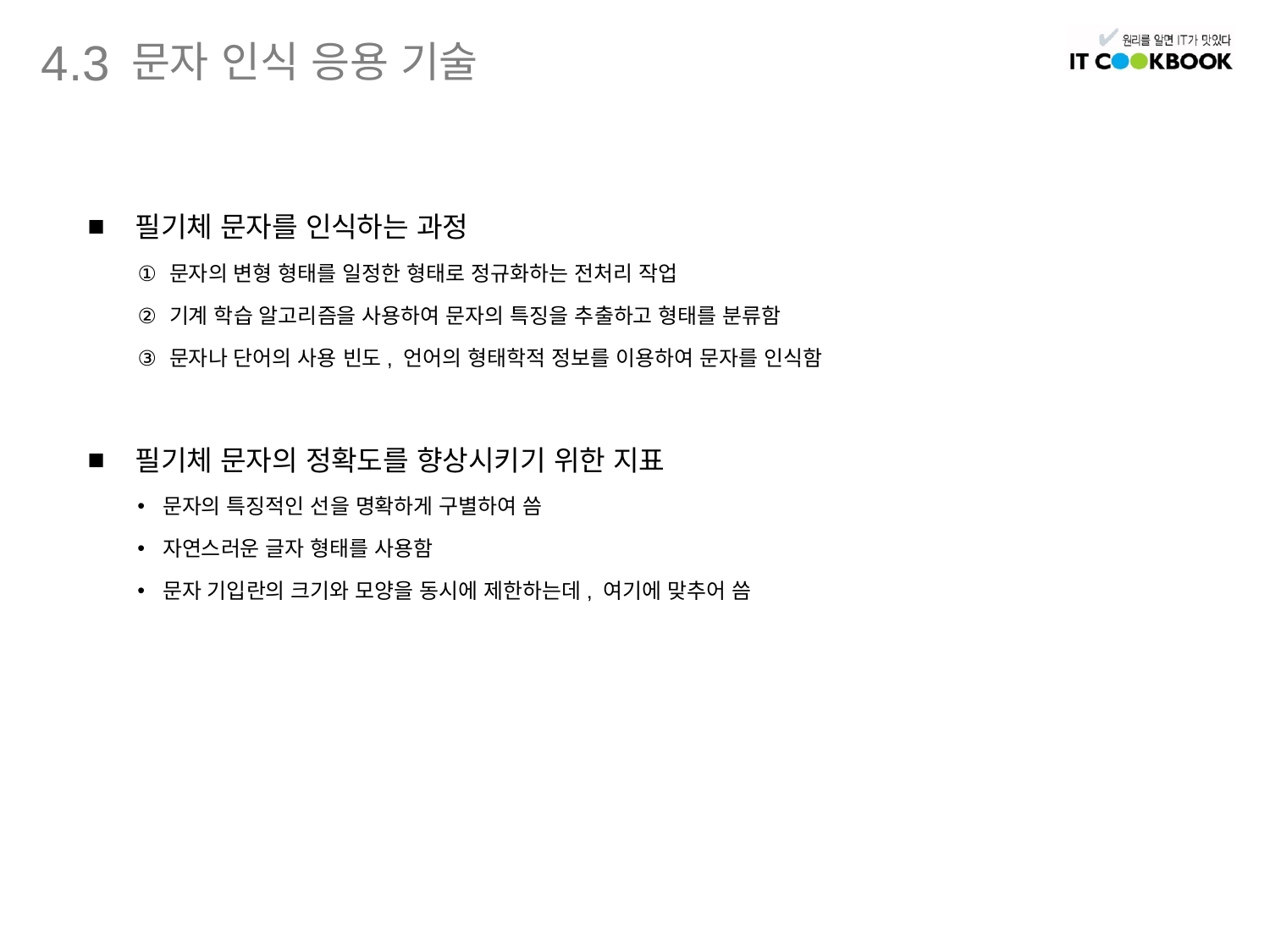

문자 인식 응용 기술
4.3
필기체 문자를 인식하는 과정
문자의 변형 형태를 일정한 형태로 정규화하는 전처리 작업
기계 학습 알고리즘을 사용하여 문자의 특징을 추출하고 형태를 분류함
문자나 단어의 사용 빈도, 언어의 형태학적 정보를 이용하여 문자를 인식함

필기체 문자의 정확도를 향상시키기 위한 지표
문자의 특징적인 선을 명확하게 구별하여 씀
자연스러운 글자 형태를 사용함
문자 기입란의 크기와 모양을 동시에 제한하는데, 여기에 맞추어 씀